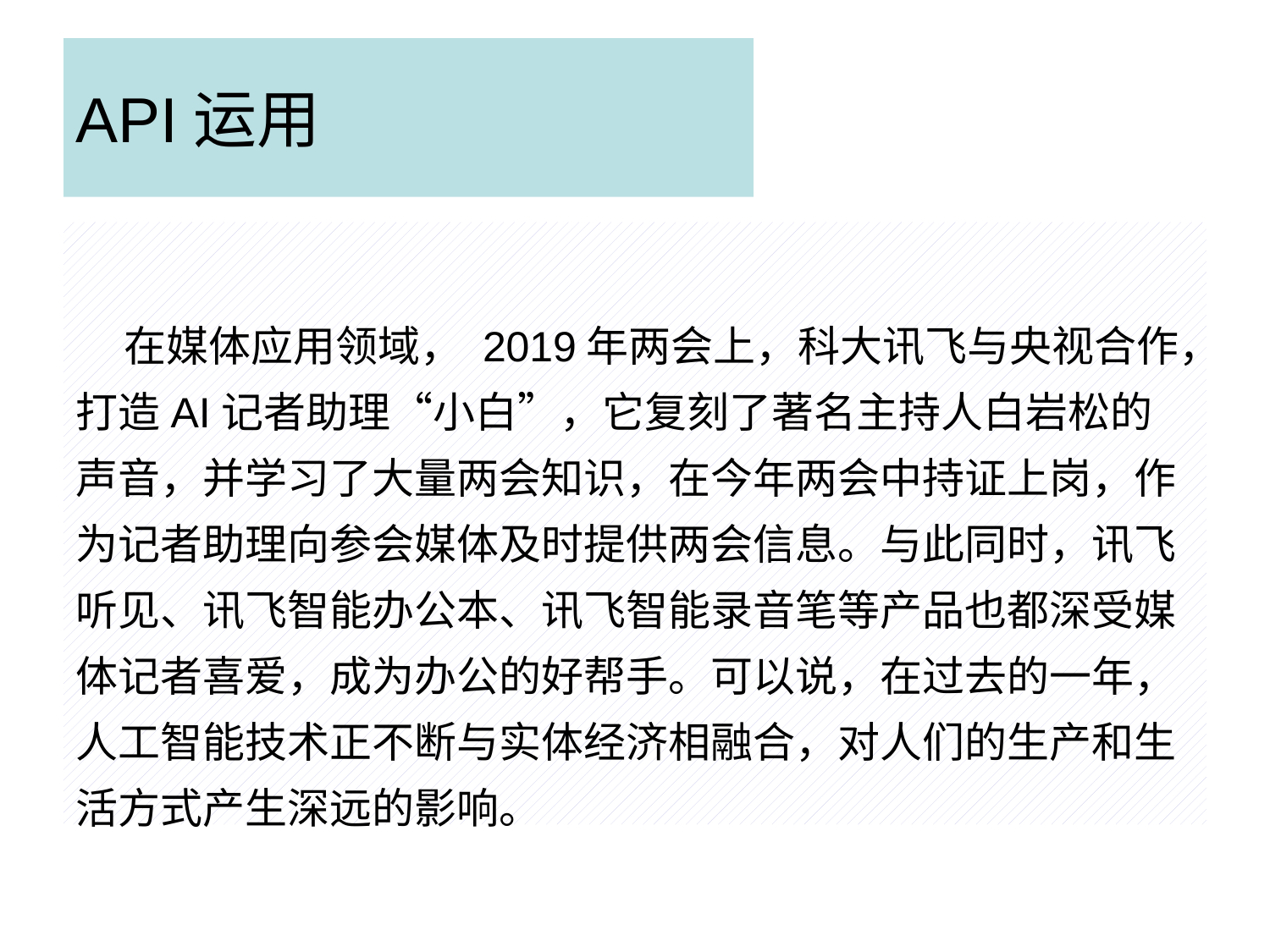

# API运用

    在媒体应用领域， 2019年两会上，科大讯飞与央视合作，打造AI记者助理“小白”，它复刻了著名主持人白岩松的声音，并学习了大量两会知识，在今年两会中持证上岗，作为记者助理向参会媒体及时提供两会信息。与此同时，讯飞听见、讯飞智能办公本、讯飞智能录音笔等产品也都深受媒体记者喜爱，成为办公的好帮手。可以说，在过去的一年，人工智能技术正不断与实体经济相融合，对人们的生产和生活方式产生深远的影响。